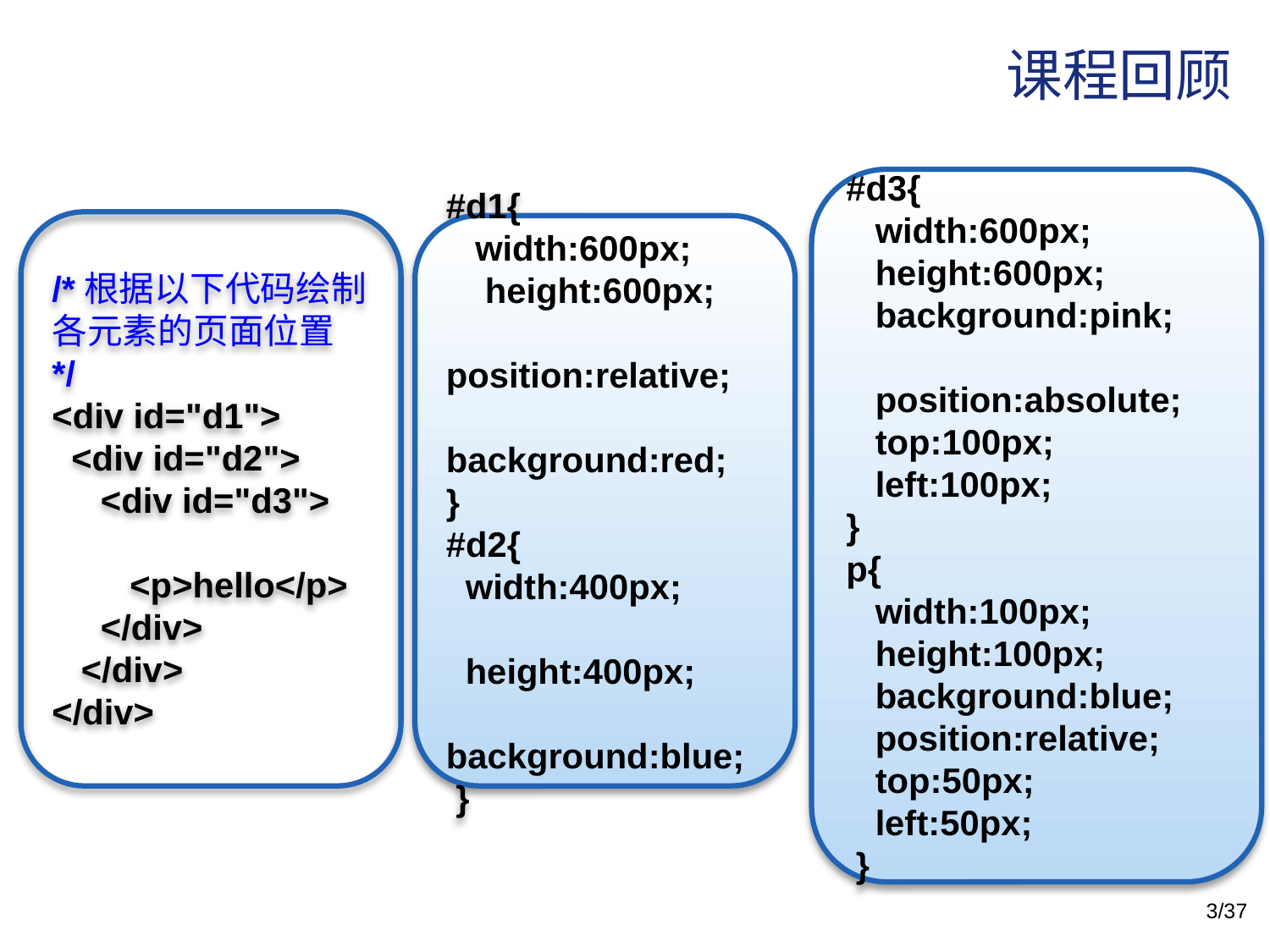

# 课程回顾

#d3{
   width:600px;
   height:600px;
   background:pink;
   position:absolute;
   top:100px;
   left:100px;
}
p{
   width:100px;
   height:100px;
   background:blue;
   position:relative;
   top:50px;
   left:50px;
 }
/*根据以下代码绘制各元素的页面位置
*/
<div id="d1">
  <div id="d2">
     <div id="d3">
        <p>hello</p>
     </div>
   </div>
</div>
#d1{
   width:600px;
    height:600px;
    position:relative;
    background:red;
}
#d2{
  width:400px;
  height:400px;
  background:blue;
 }
3/37